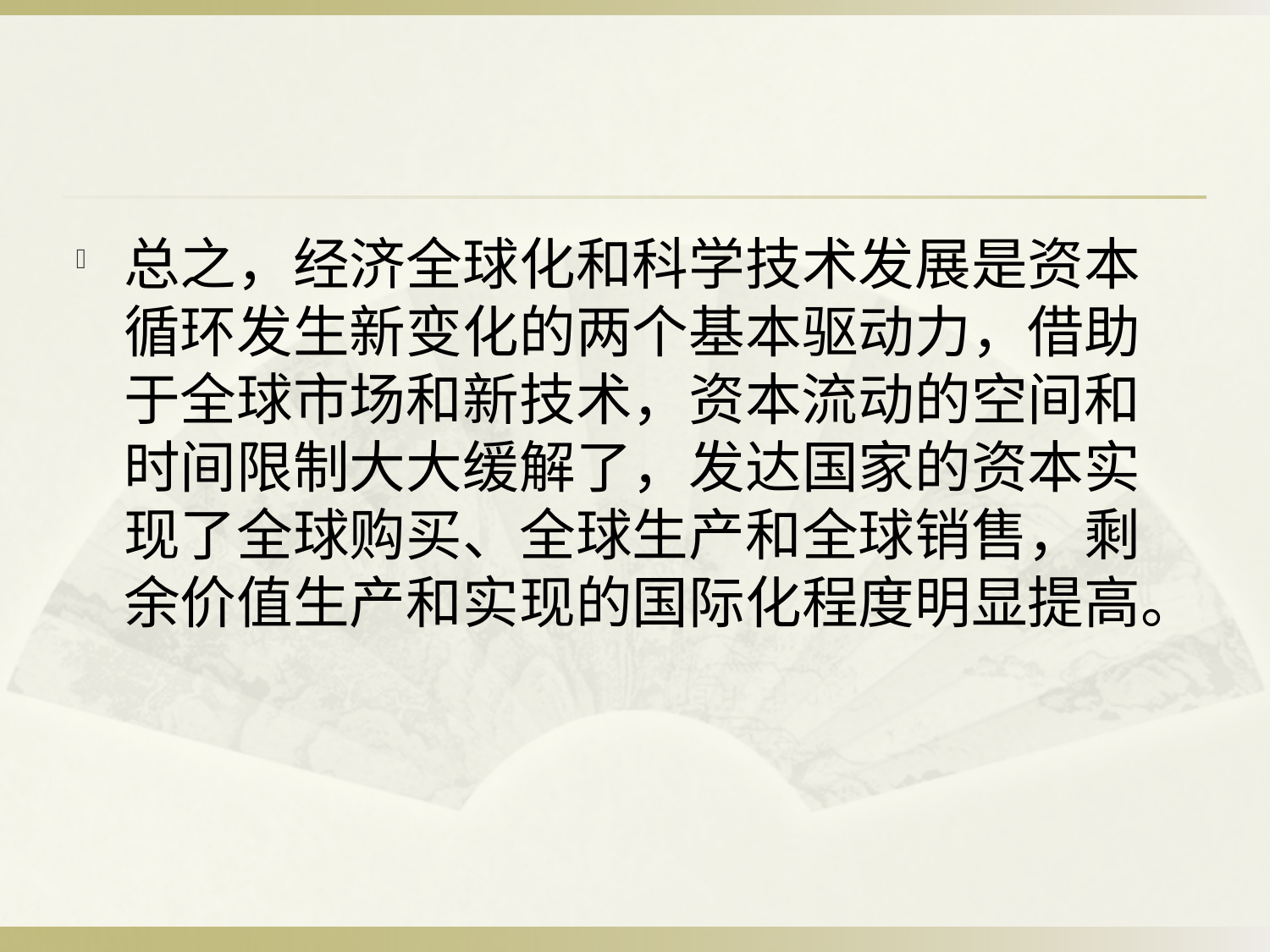

#
总之，经济全球化和科学技术发展是资本循环发生新变化的两个基本驱动力，借助于全球市场和新技术，资本流动的空间和时间限制大大缓解了，发达国家的资本实现了全球购买、全球生产和全球销售，剩余价值生产和实现的国际化程度明显提高。